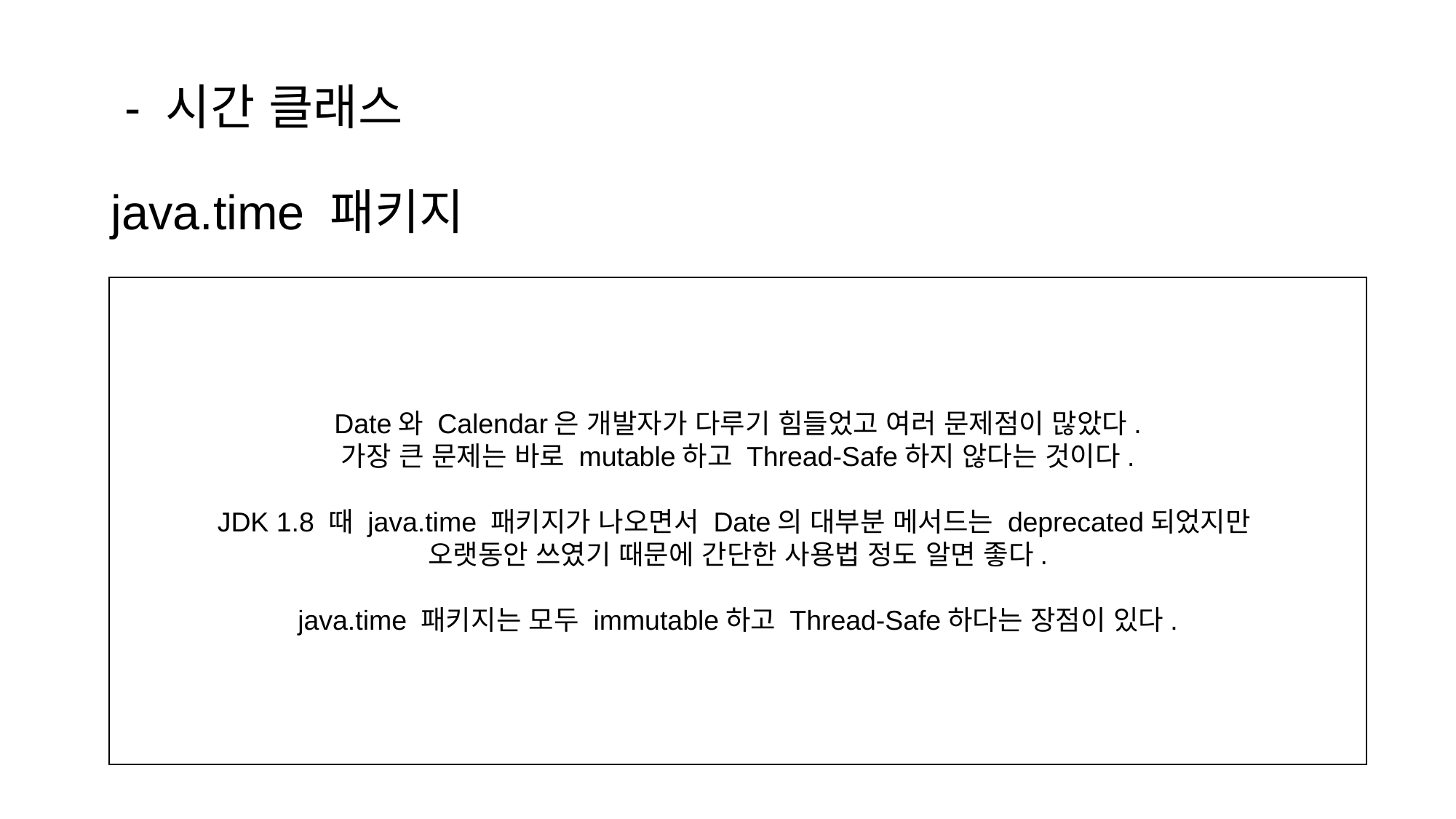

# - 시간 클래스 java.time 패키지
Date와 Calendar은 개발자가 다루기 힘들었고 여러 문제점이 많았다.
가장 큰 문제는 바로 mutable하고 Thread-Safe하지 않다는 것이다.

JDK 1.8 때 java.time 패키지가 나오면서 Date의 대부분 메서드는 deprecated되었지만
오랫동안 쓰였기 때문에 간단한 사용법 정도 알면 좋다.

java.time 패키지는 모두 immutable하고 Thread-Safe하다는 장점이 있다.